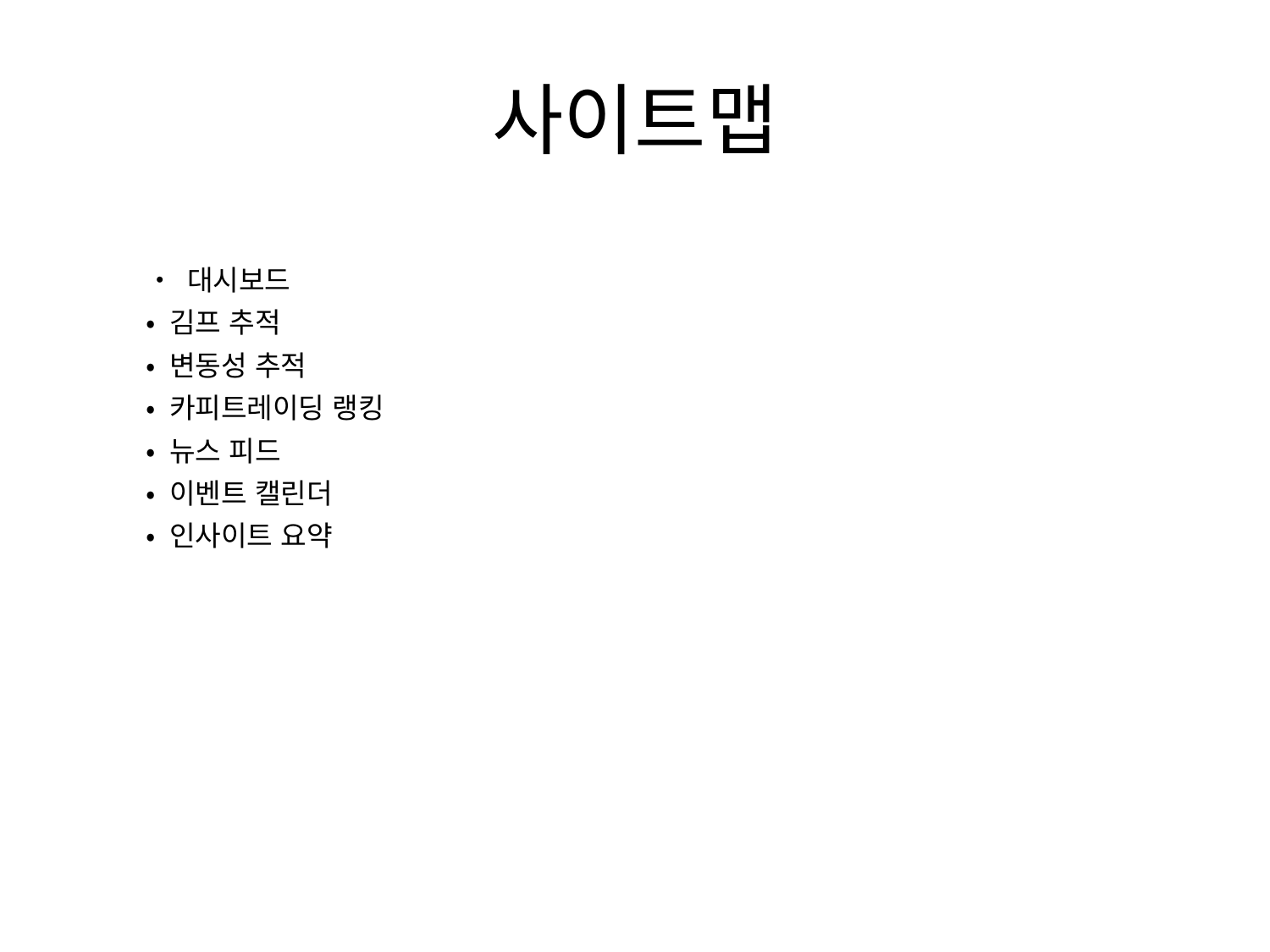

# 사이트맵
• 대시보드
• 김프 추적
• 변동성 추적
• 카피트레이딩 랭킹
• 뉴스 피드
• 이벤트 캘린더
• 인사이트 요약